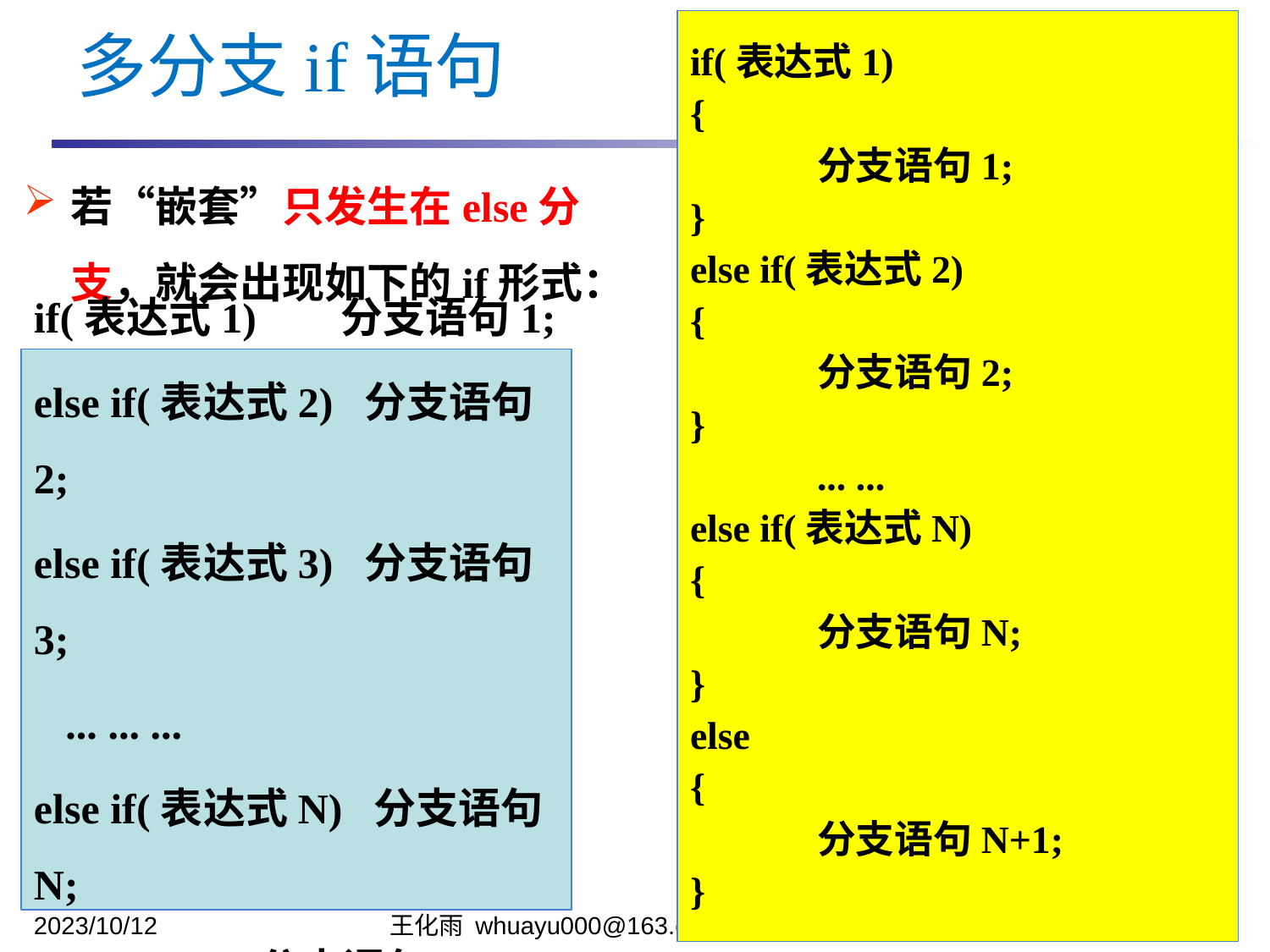

if(表达式1)
{
	分支语句1;
}
else if(表达式2)
{
	分支语句2;
}
	... ...
else if(表达式N)
{
	分支语句N;
}
else
{
	分支语句N+1;
}
多分支if语句
若“嵌套”只发生在else分支，就会出现如下的if形式：
if(表达式1)       分支语句1;
else if(表达式2)  分支语句2;
else if(表达式3)  分支语句3;
   ... ... ...
else if(表达式N)  分支语句N;
else              分支语句N+1;
2023/10/12
王化雨 whuayu000@163.com 13306442222
56/35